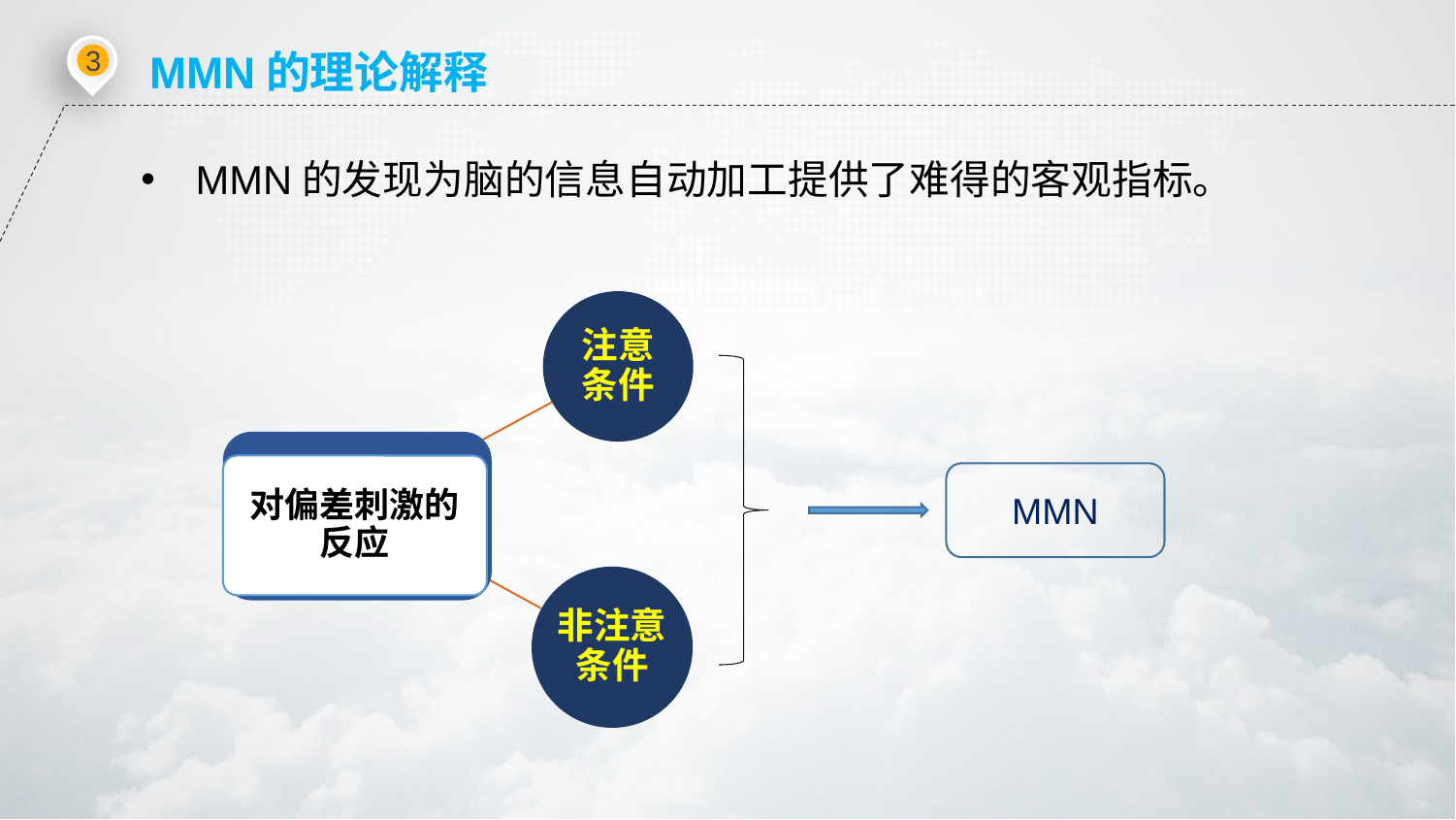

3

MMN的理论解释

MMN的发现为脑的信息自动加工提供了难得的客观指标。

注意条件
非注意条件

对偏差刺激的反应
MMN